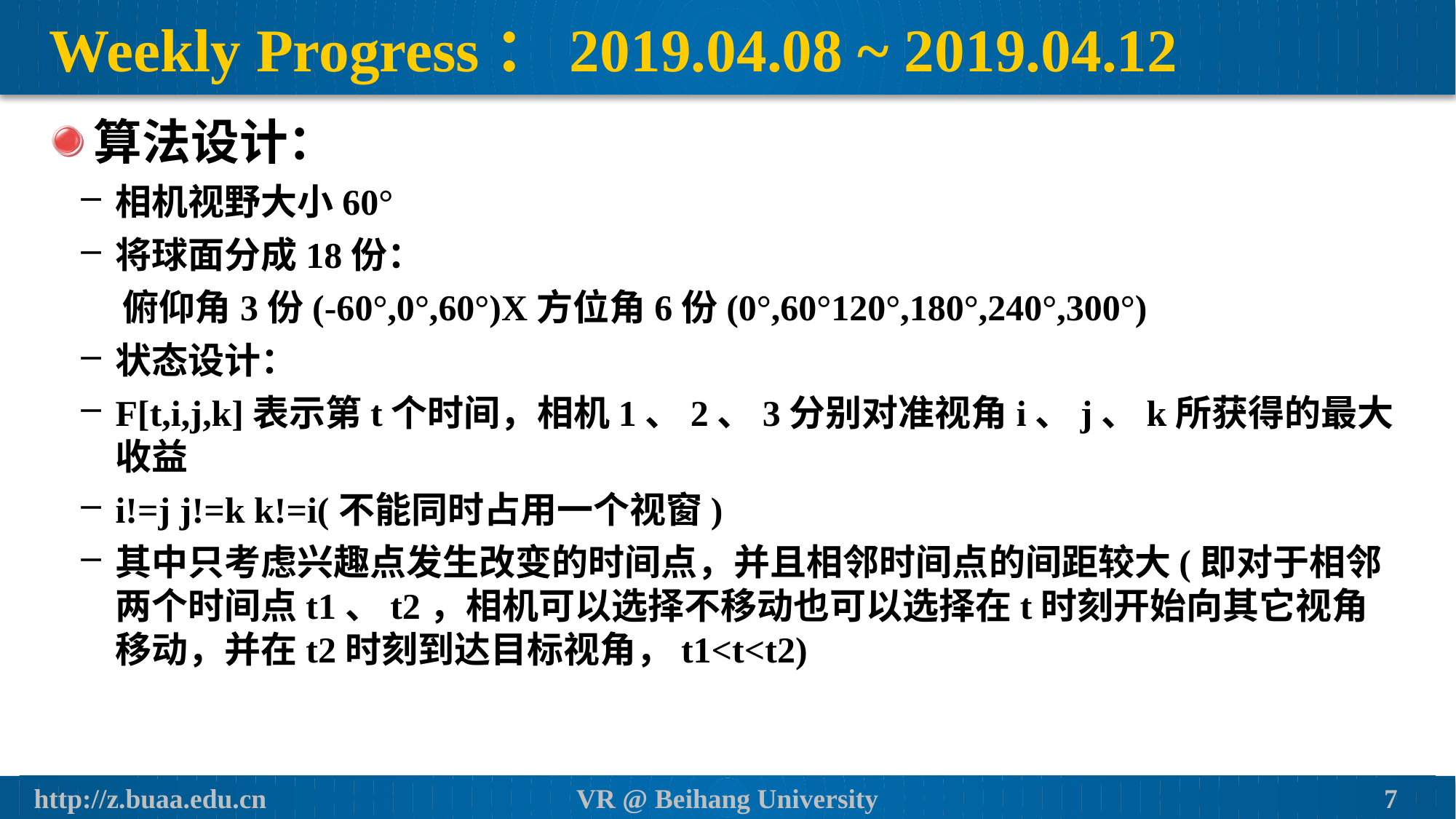

# Weekly Progress：2019.04.08 ~ 2019.04.12
算法设计：
相机视野大小60°
将球面分成18份：
    俯仰角3份(-60°,0°,60°)X方位角6份(0°,60°120°,180°,240°,300°)
状态设计：
F[t,i,j,k]表示第t个时间，相机1、2、3分别对准视角i、j、k所获得的最大收益
i!=j j!=k k!=i(不能同时占用一个视窗)
其中只考虑兴趣点发生改变的时间点，并且相邻时间点的间距较大(即对于相邻两个时间点t1、t2，相机可以选择不移动也可以选择在t时刻开始向其它视角移动，并在t2时刻到达目标视角，t1<t<t2)